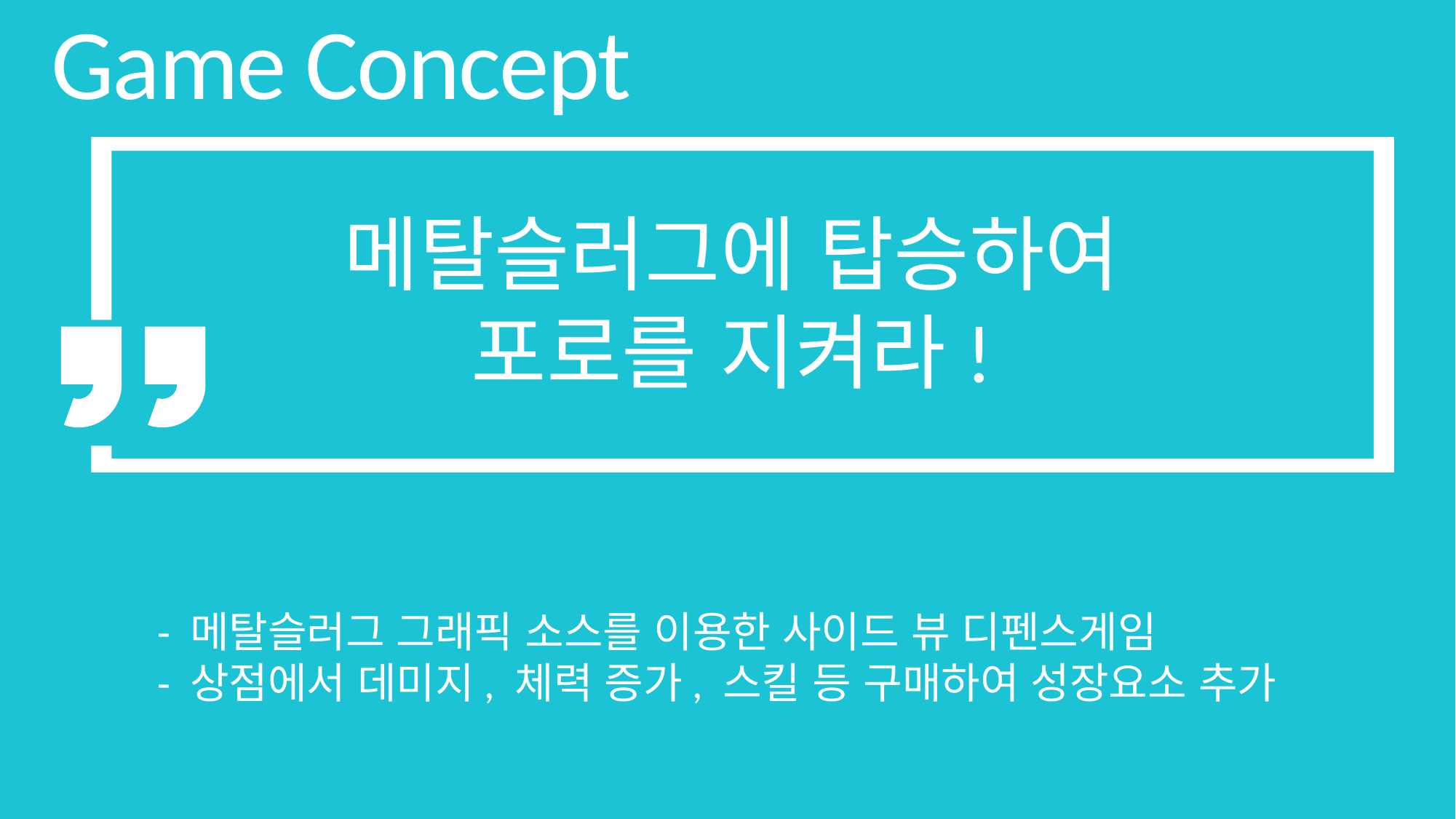

# Game Concept

메탈슬러그에 탑승하여
포로를 지켜라!

- 메탈슬러그 그래픽 소스를 이용한 사이드 뷰 디펜스게임
- 상점에서 데미지, 체력 증가, 스킬 등 구매하여 성장요소 추가